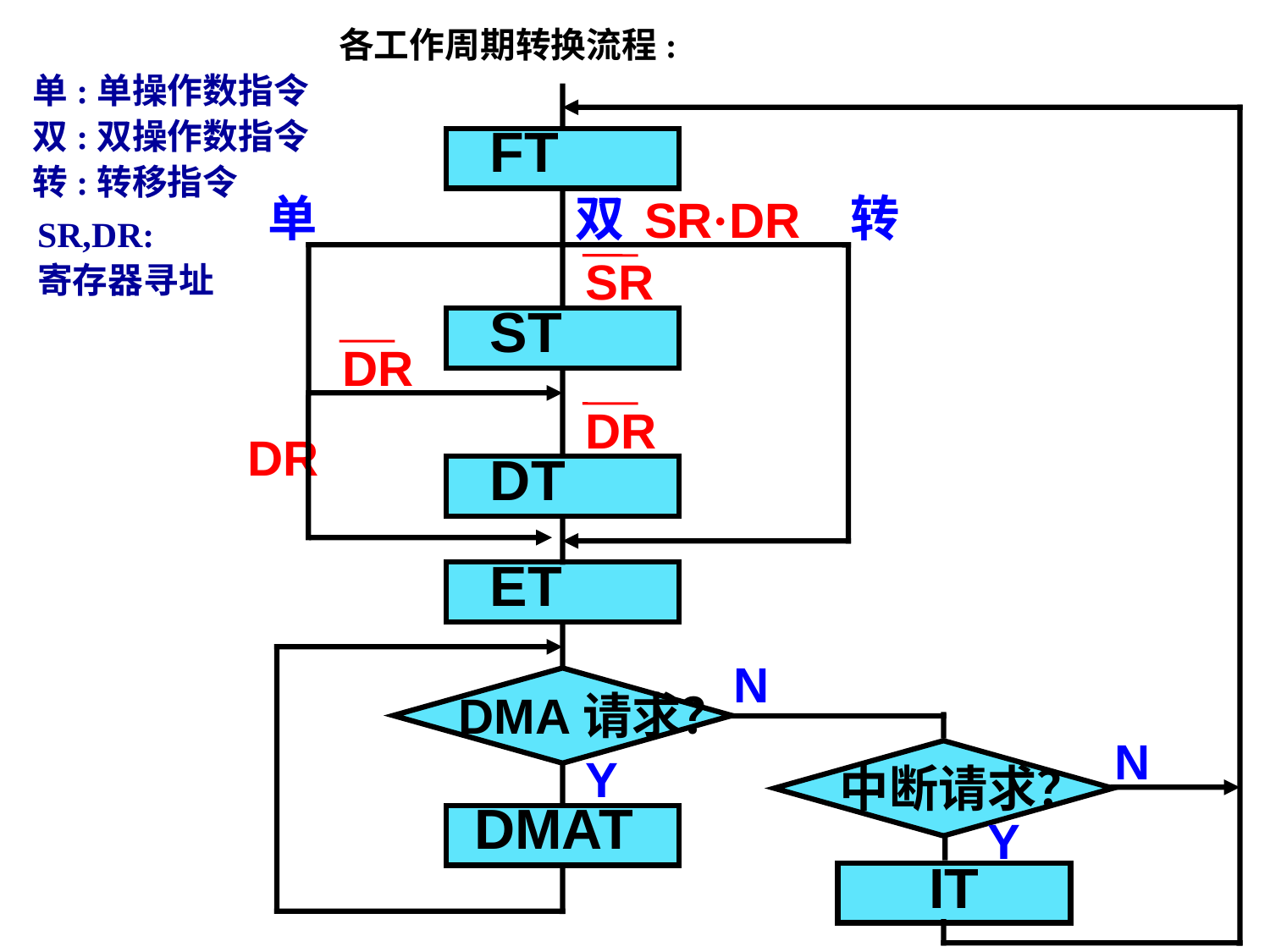

各工作周期转换流程:
单:单操作数指令
双:双操作数指令
转:转移指令

  FT
单
双
转
SR·DR

SR,DR:
寄存器寻址

SR

  ST
DR

DR

DR
  DT

  ET

N

DMA请求？

N

中断请求？
Y

Y
 DMAT

IT